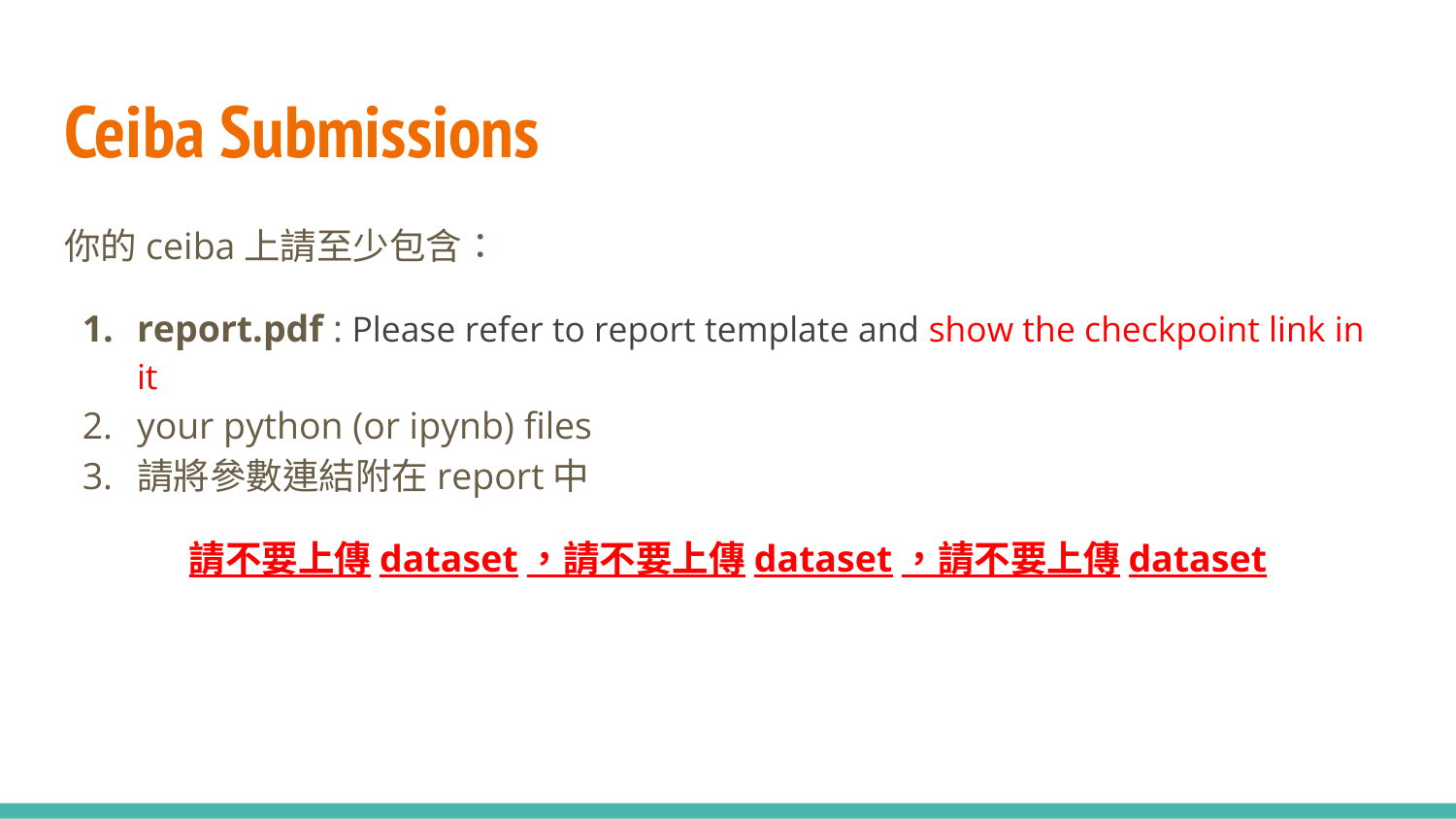

# Ceiba Submissions
你的ceiba上請至少包含：
report.pdf : Please refer to report template and show the checkpoint link in it
your python (or ipynb) files
請將參數連結附在report中
請不要上傳dataset，請不要上傳dataset，請不要上傳dataset